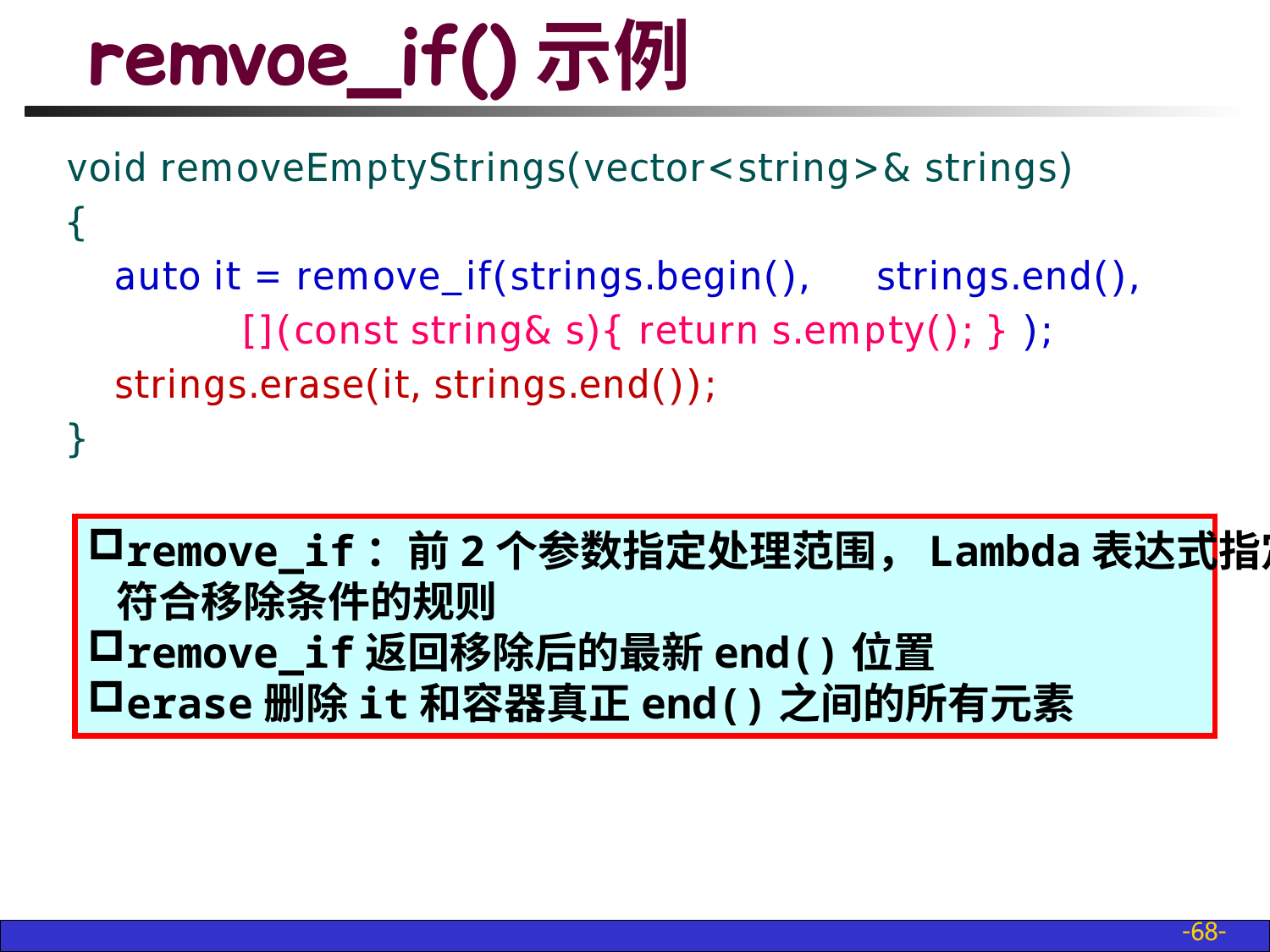

# remvoe_if()示例
void removeEmptyStrings(vector<string>& strings)
{
	auto it = remove_if(strings.begin(), 	strings.end(),
		[](const string& s){ return s.empty(); } );
	strings.erase(it, strings.end());
}
remove_if：前2个参数指定处理范围，Lambda表达式指定
  符合移除条件的规则
remove_if返回移除后的最新end()位置
erase删除it和容器真正end()之间的所有元素
-68-